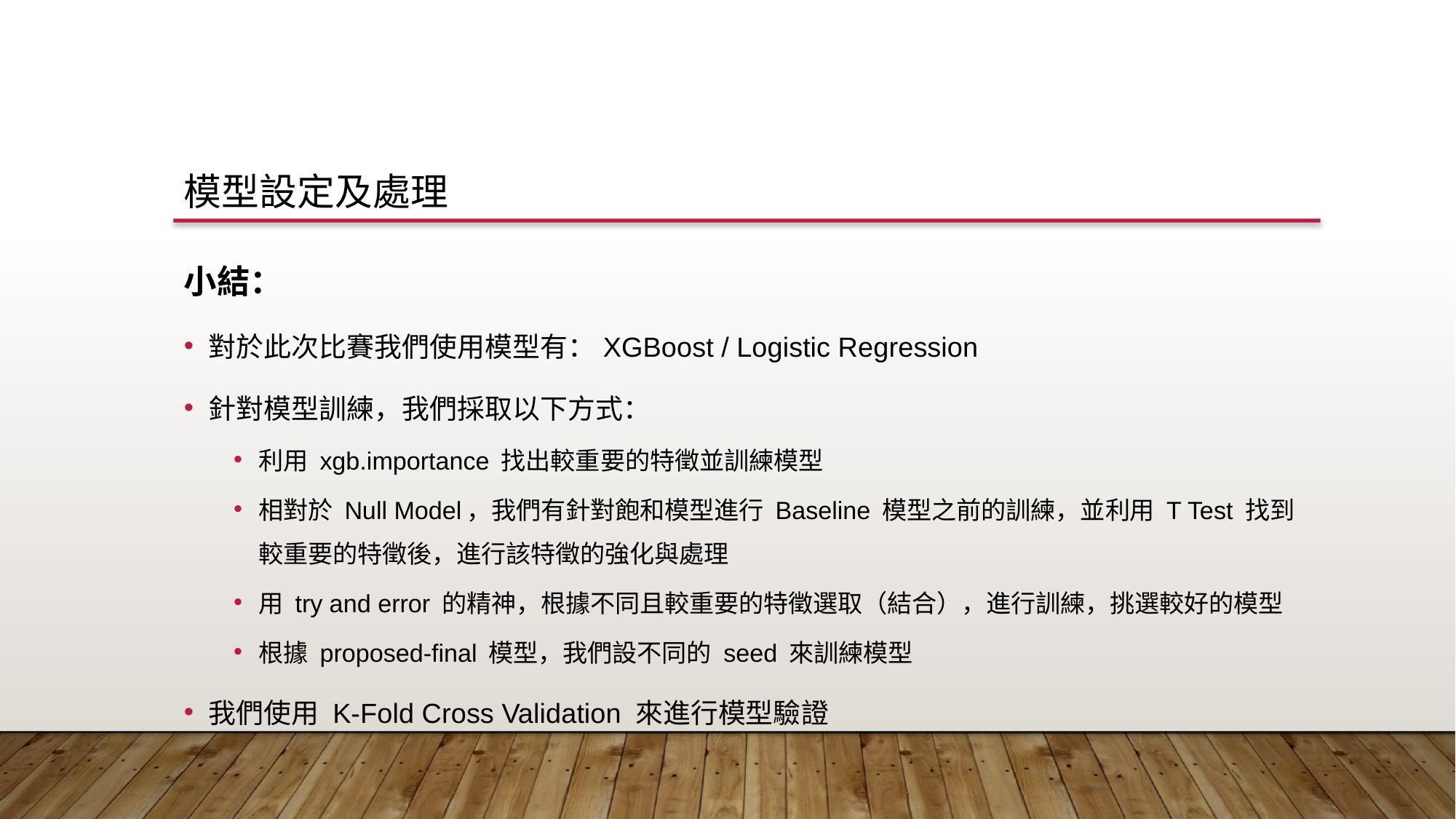

模型設定及處理
小結：
對於此次比賽我們使用模型有：XGBoost / Logistic Regression
針對模型訓練，我們採取以下方式：
利用 xgb.importance 找出較重要的特徵並訓練模型
相對於 Null Model，我們有針對飽和模型進行 Baseline 模型之前的訓練，並利用 T Test 找到較重要的特徵後，進行該特徵的強化與處理
用 try and error 的精神，根據不同且較重要的特徵選取（結合），進行訓練，挑選較好的模型
根據 proposed-final 模型，我們設不同的 seed 來訓練模型
我們使用 K-Fold Cross Validation 來進行模型驗證